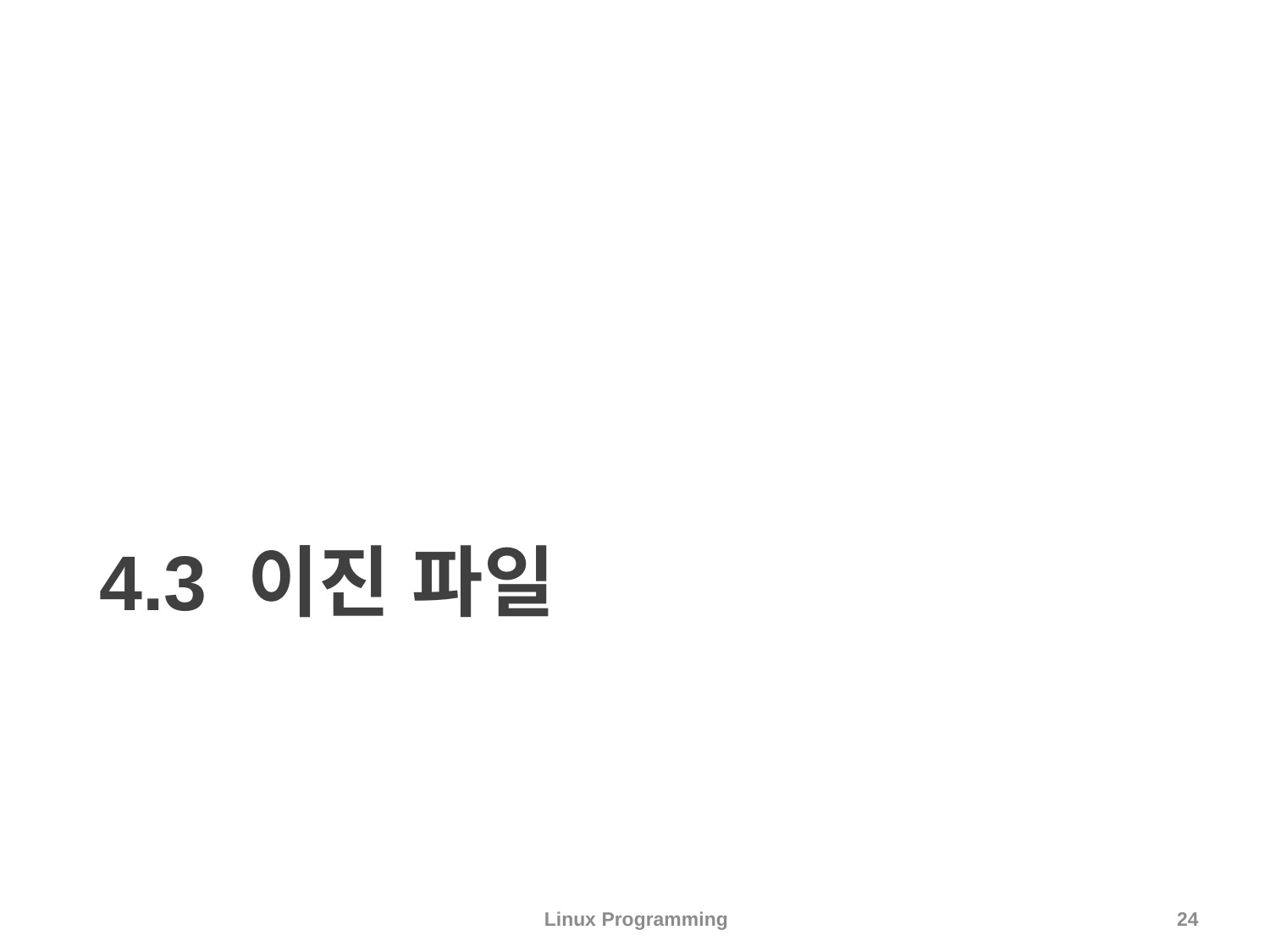

# 4.3 이진 파일

Linux Programming
24